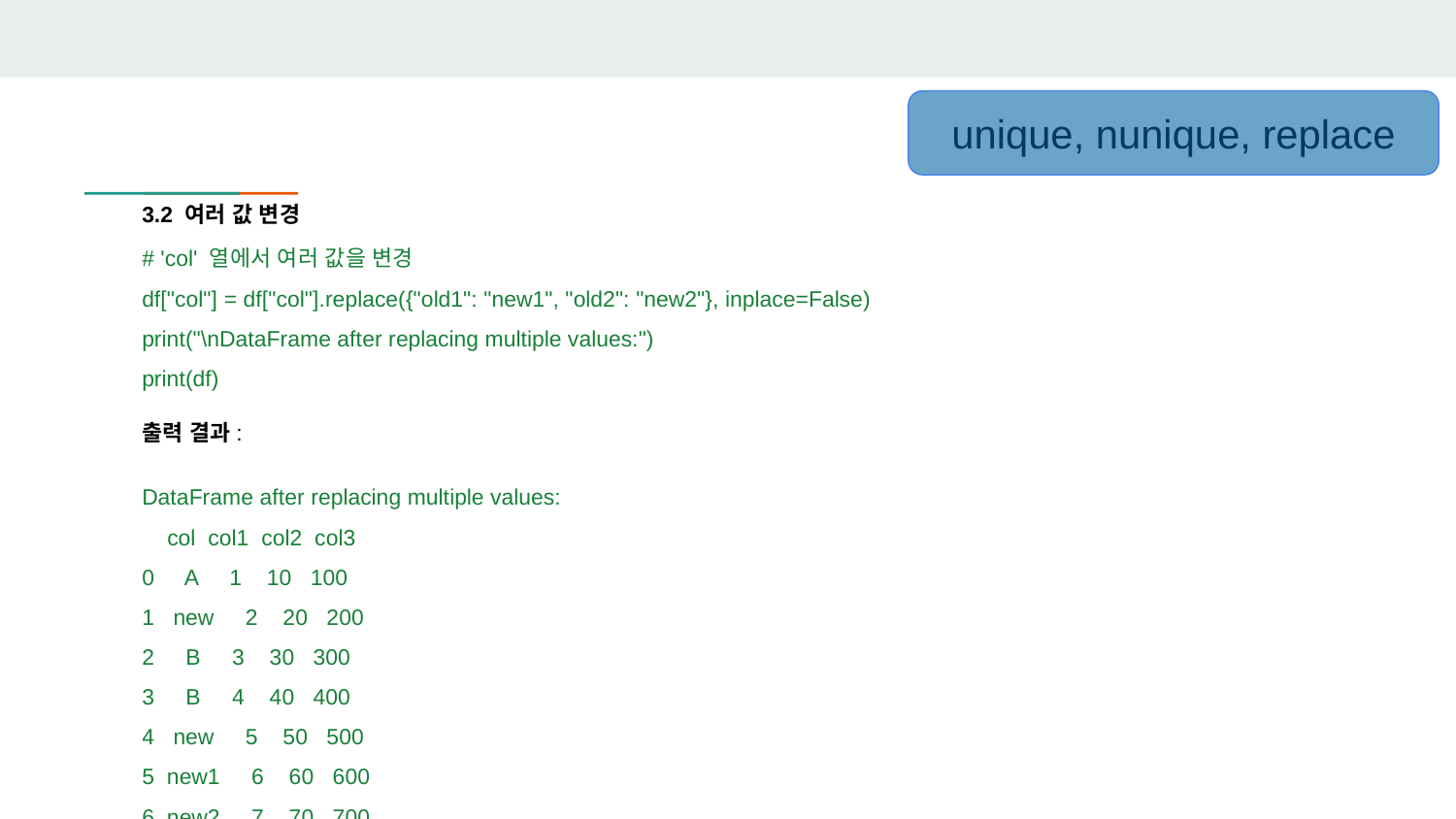

unique, nunique, replace
3.2 여러 값 변경
# 'col' 열에서 여러 값을 변경
df["col"] = df["col"].replace({"old1": "new1", "old2": "new2"}, inplace=False)
print("\nDataFrame after replacing multiple values:")
print(df)
출력 결과:
DataFrame after replacing multiple values:
    col  col1  col2  col3
0     A     1    10   100
1   new     2    20   200
2     B     3    30   300
3     B     4    40   400
4   new     5    50   500
5  new1     6    60   600
6  new2     7    70   700